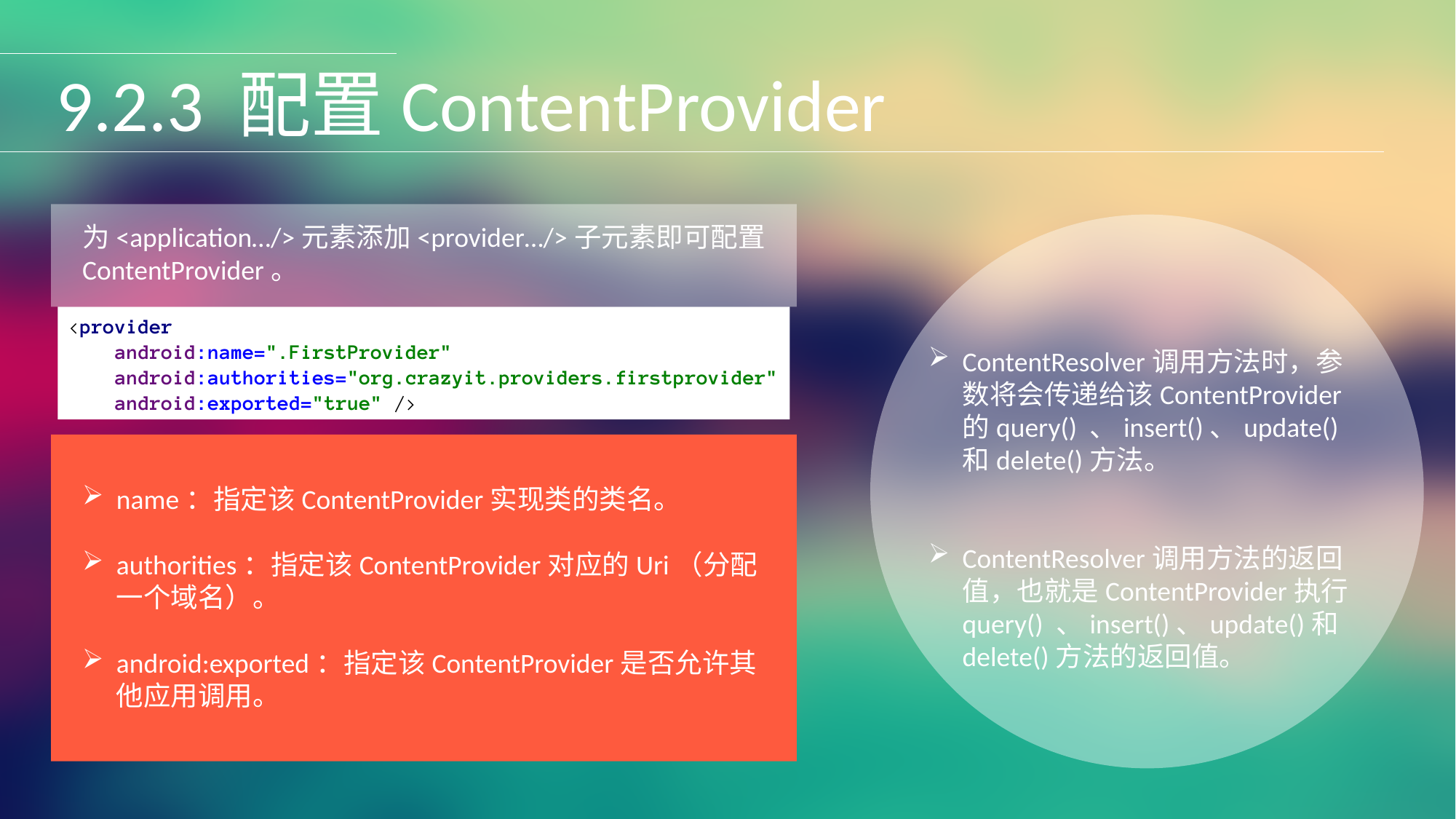

9.2.3 配置ContentProvider

为<application…/>元素添加<provider…/>子元素即可配置ContentProvider。

<provider
    android:name=".FirstProvider"
    android:authorities="org.crazyit.providers.firstprovider"
    android:exported="true" />
ContentResolver调用方法时，参数将会传递给该ContentProvider的query() 、insert()、update()和delete()方法。

ContentResolver调用方法的返回值，也就是ContentProvider执行query() 、insert()、update()和delete()方法的返回值。

name：指定该ContentProvider实现类的类名。

authorities：指定该ContentProvider对应的Uri（分配一个域名）。

android:exported：指定该ContentProvider是否允许其他应用调用。